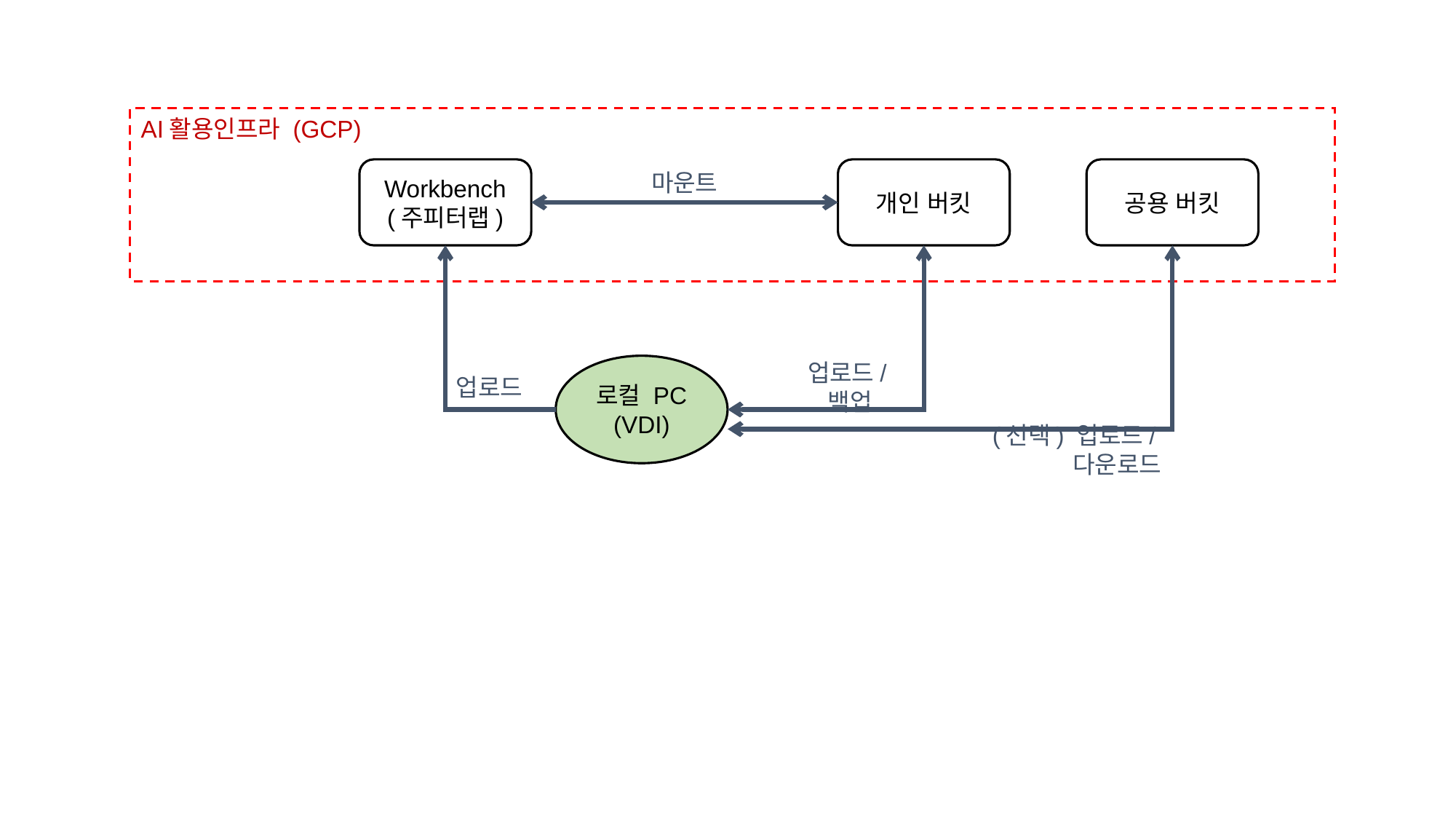

AI활용인프라 (GCP)
Workbench
(주피터랩)
개인 버킷
공용 버킷
마운트
로컬 PC
(VDI)
업로드
업로드/백업
(선택) 업로드/다운로드